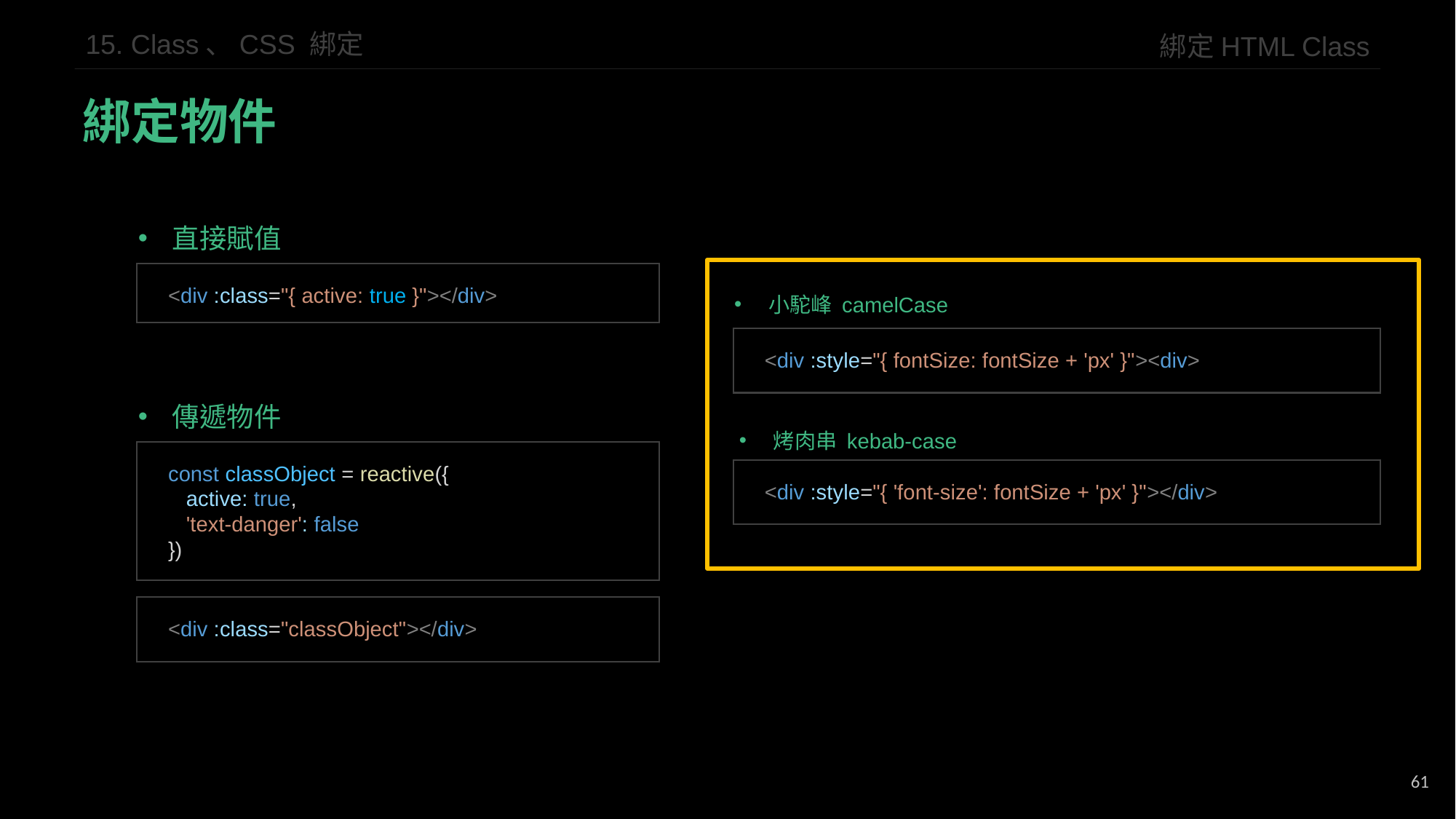

綁定HTML Class
15. Class、CSS 綁定
綁定物件
直接賦值

<div :class="{ active: true }"></div>
小駝峰 camelCase

<div :style="{ fontSize: fontSize + 'px' }"><div>
傳遞物件
烤肉串 kebab-case

const classObject = reactive({
   active: true,
   'text-danger': false
})

<div :style="{ 'font-size': fontSize + 'px' }"></div>

<div :class="classObject"></div>
61